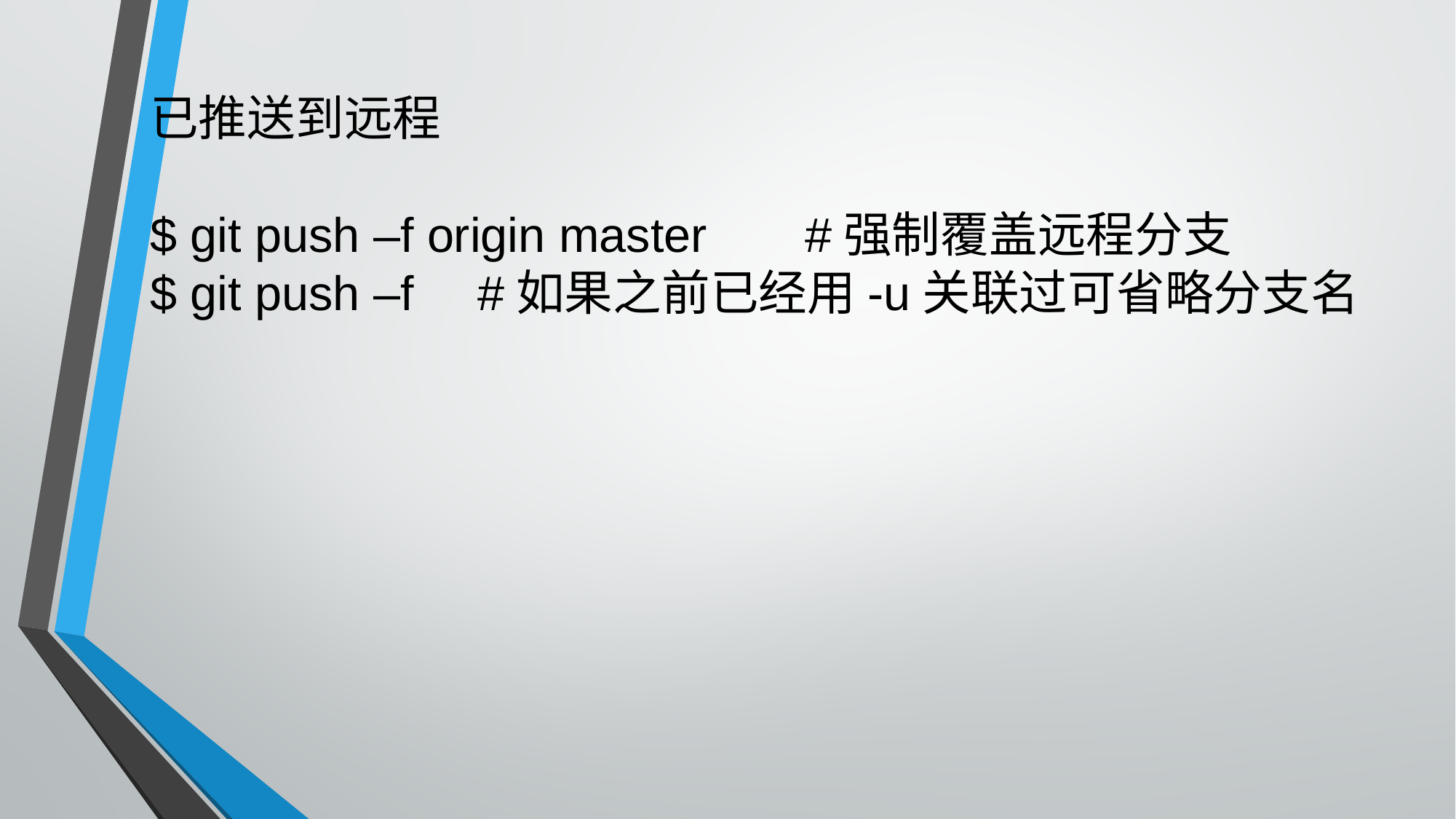

已推送到远程

$ git push –f origin master	#强制覆盖远程分支
$ git push –f	#如果之前已经用-u关联过可省略分支名
#